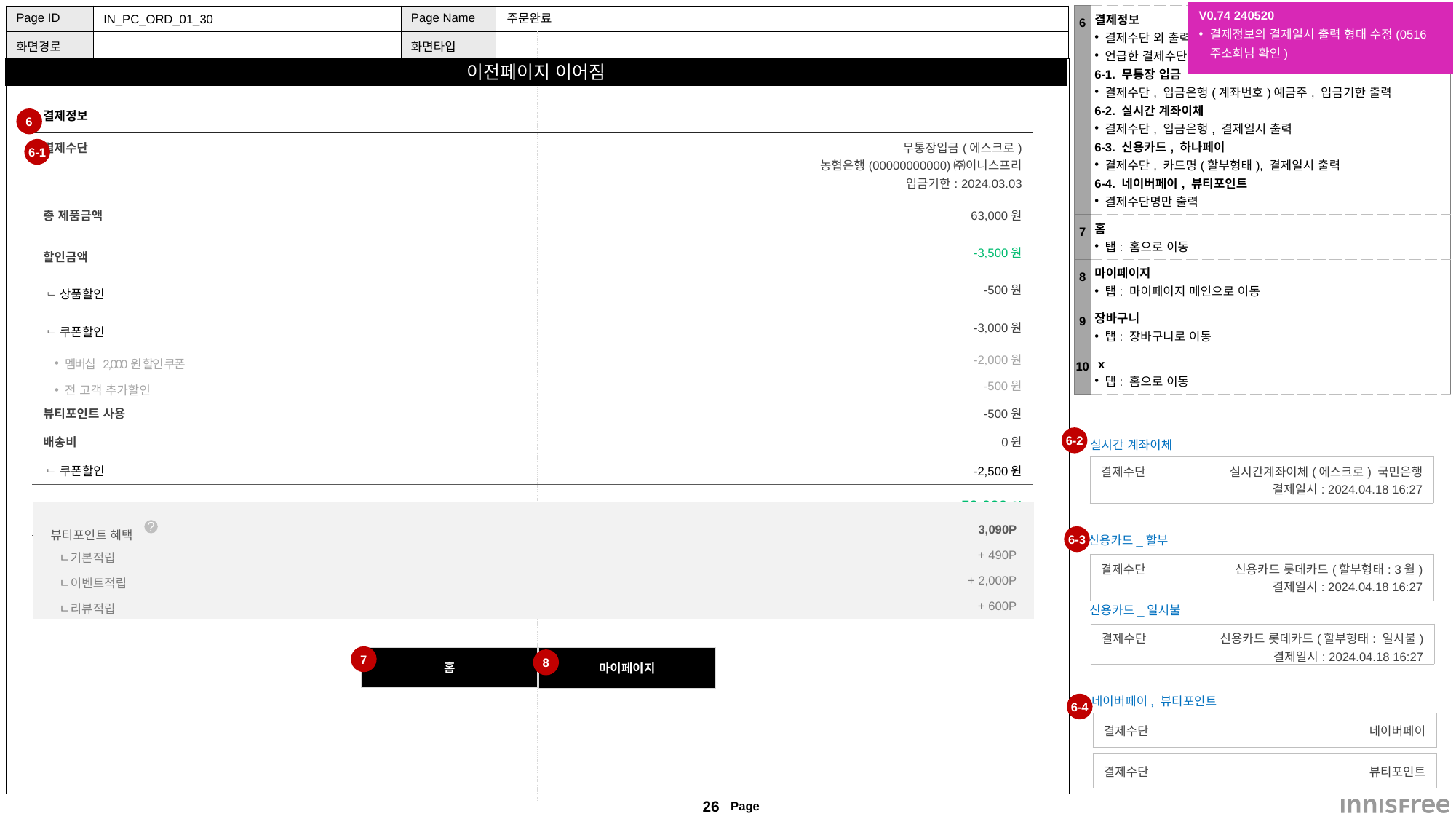

V0.74 240520
결제정보의 결제일시 출력 형태 수정(0516 주소희님 확인)
| 6 | 결제정보 결제수단 외 출력 정보는 주문서와 동일 언급한 결제수단 외에는 기존 출력 정보와 동일 6-1. 무통장 입금 결제수단, 입금은행(계좌번호)예금주, 입금기한 출력 6-2. 실시간 계좌이체 결제수단, 입금은행, 결제일시 출력 6-3. 신용카드, 하나페이 결제수단, 카드명(할부형태), 결제일시 출력 6-4. 네이버페이, 뷰티포인트 결제수단명만 출력 |
| --- | --- |
| 7 | 홈 탭: 홈으로 이동 |
| 8 | 마이페이지 탭: 마이페이지 메인으로 이동 |
| 9 | 장바구니 탭: 장바구니로 이동 |
| 10 | x 탭: 홈으로 이동 |
IN_PC_ORD_01_30
# 주문완료
| 결제정보 |  |
| --- | --- |
| 결제수단 | 무통장입금(에스크로) 농협은행(00000000000)㈜이니스프리 입금기한: 2024.03.03 |
| 총 제품금액 | 63,000원 |
| 할인금액 | -3,500원 |
| ⨽상품할인 | -500원 |
| ⨽쿠폰할인 | -3,000원 |
| 멤버십 2,000원 할인 쿠폰 | -2,000원 |
| 전 고객 추가할인 | -500원 |
| 뷰티포인트 사용 | -500원 |
| 배송비 | 0원 |
| ⨽쿠폰할인 | -2,500원 |
| 최종결제금액 | 59,000원 |
|  |  |
6
6-1
6-2
실시간 계좌이체
| 결제수단 | 실시간계좌이체(에스크로) 국민은행 결제일시: 2024.04.18 16:27 |
| --- | --- |
| 뷰티포인트 혜택 | 3,090P |
| --- | --- |
| ㄴ기본적립 | + 490P |
| ㄴ이벤트적립 | + 2,000P |
| ㄴ리뷰적립 | + 600P |
?
6-3
신용카드_할부
| 결제수단 | 신용카드 롯데카드(할부형태: 3월) 결제일시: 2024.04.18 16:27 |
| --- | --- |
신용카드_일시불
| 결제수단 | 신용카드 롯데카드(할부형태: 일시불) 결제일시: 2024.04.18 16:27 |
| --- | --- |
7
홈
마이페이지
8
네이버페이, 뷰티포인트
6-4
| 결제수단 | 네이버페이 |
| --- | --- |
| 결제수단 | 뷰티포인트 |
| --- | --- |